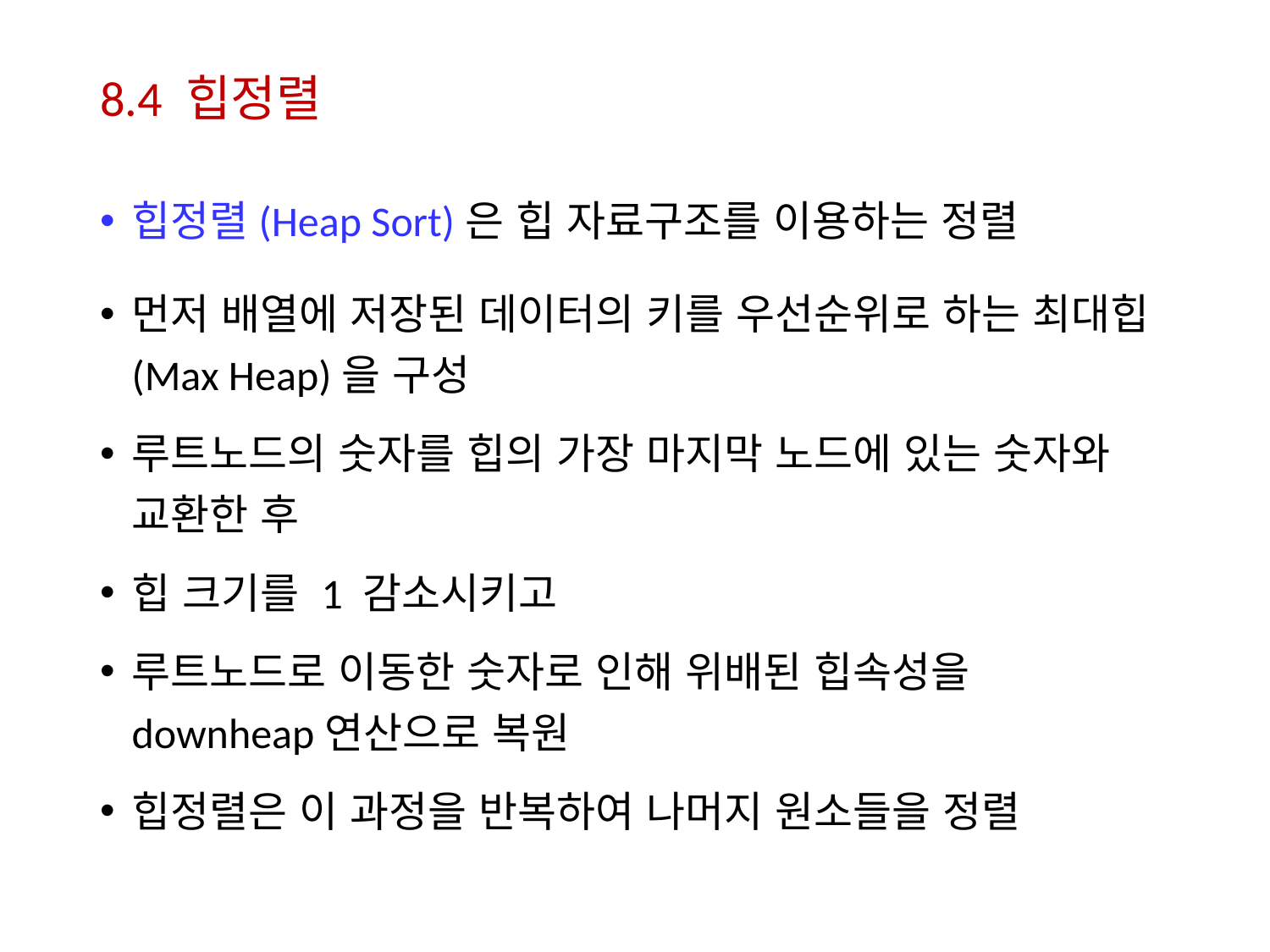

# 8.4 힙정렬
힙정렬(Heap Sort)은 힙 자료구조를 이용하는 정렬
먼저 배열에 저장된 데이터의 키를 우선순위로 하는 최대힙(Max Heap)을 구성
루트노드의 숫자를 힙의 가장 마지막 노드에 있는 숫자와 교환한 후
힙 크기를 1 감소시키고
루트노드로 이동한 숫자로 인해 위배된 힙속성을  downheap연산으로 복원
힙정렬은 이 과정을 반복하여 나머지 원소들을 정렬